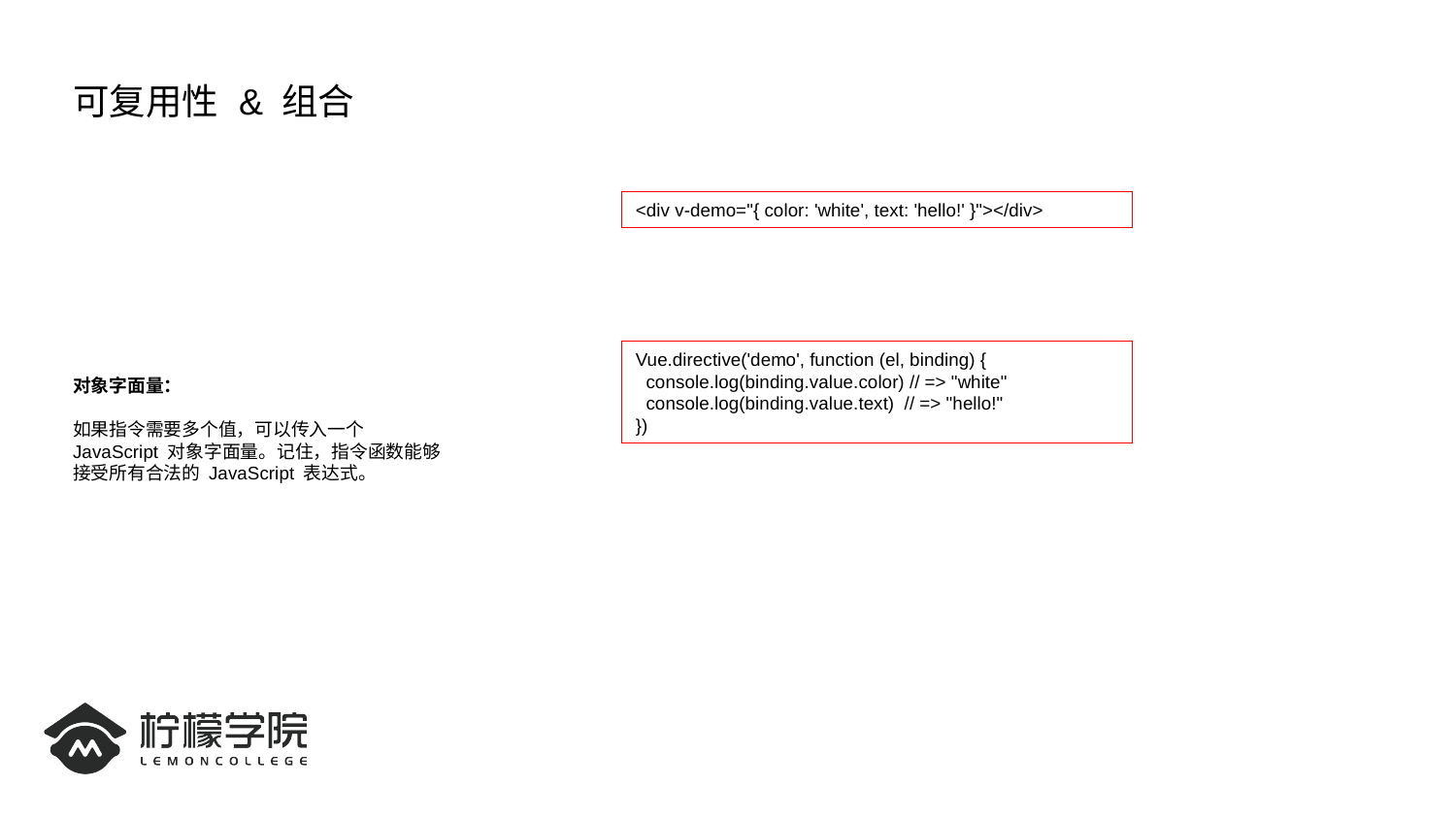

# 可复用性 & 组合
对象字面量：

如果指令需要多个值，可以传入一个 JavaScript 对象字面量。记住，指令函数能够接受所有合法的 JavaScript 表达式。
<div v-demo="{ color: 'white', text: 'hello!' }"></div>
Vue.directive('demo', function (el, binding) {
  console.log(binding.value.color) // => "white"
  console.log(binding.value.text)  // => "hello!"
})